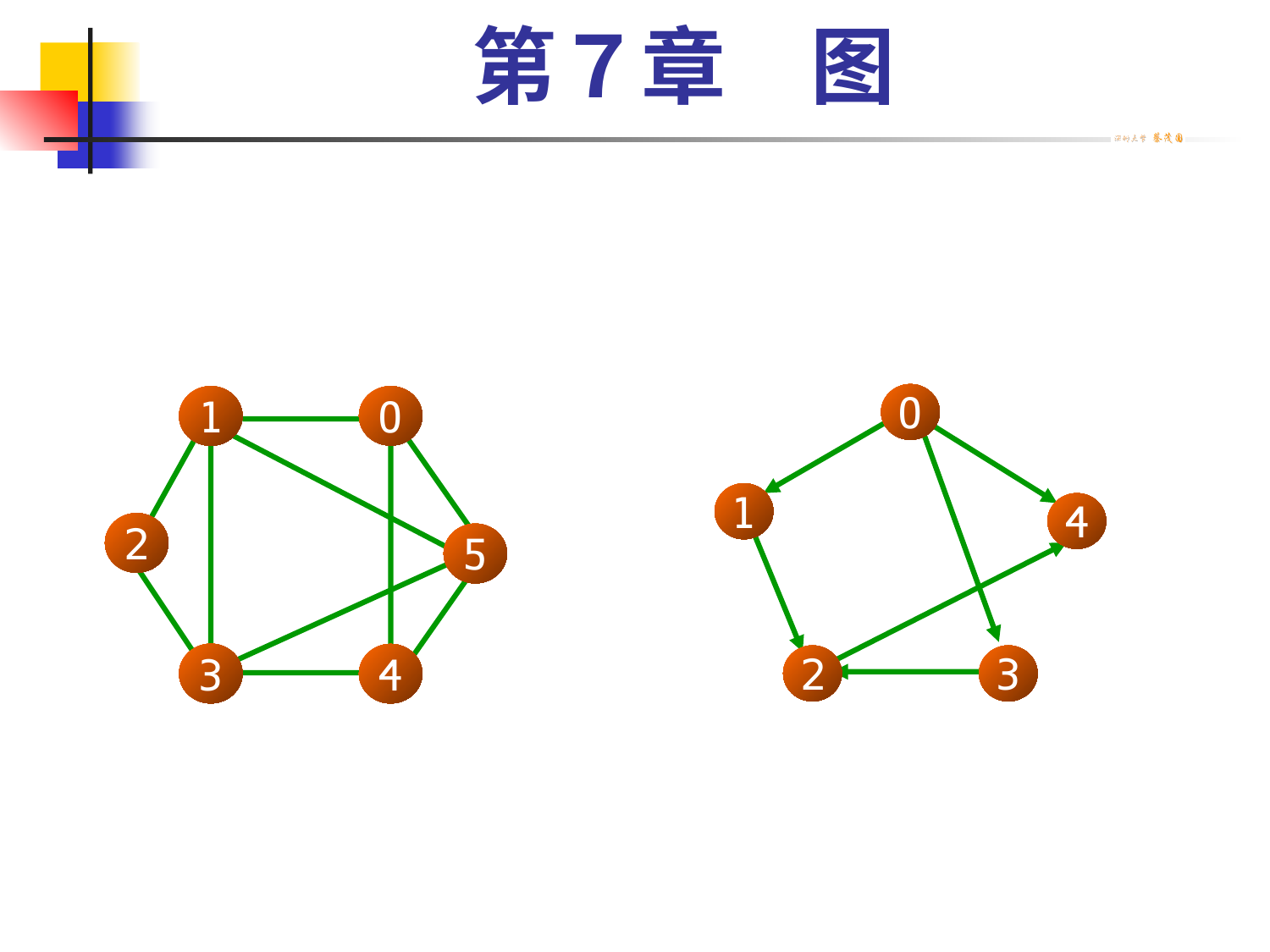

# 第７章　图

0

1
4

2
3

1
0
2
5
3
4